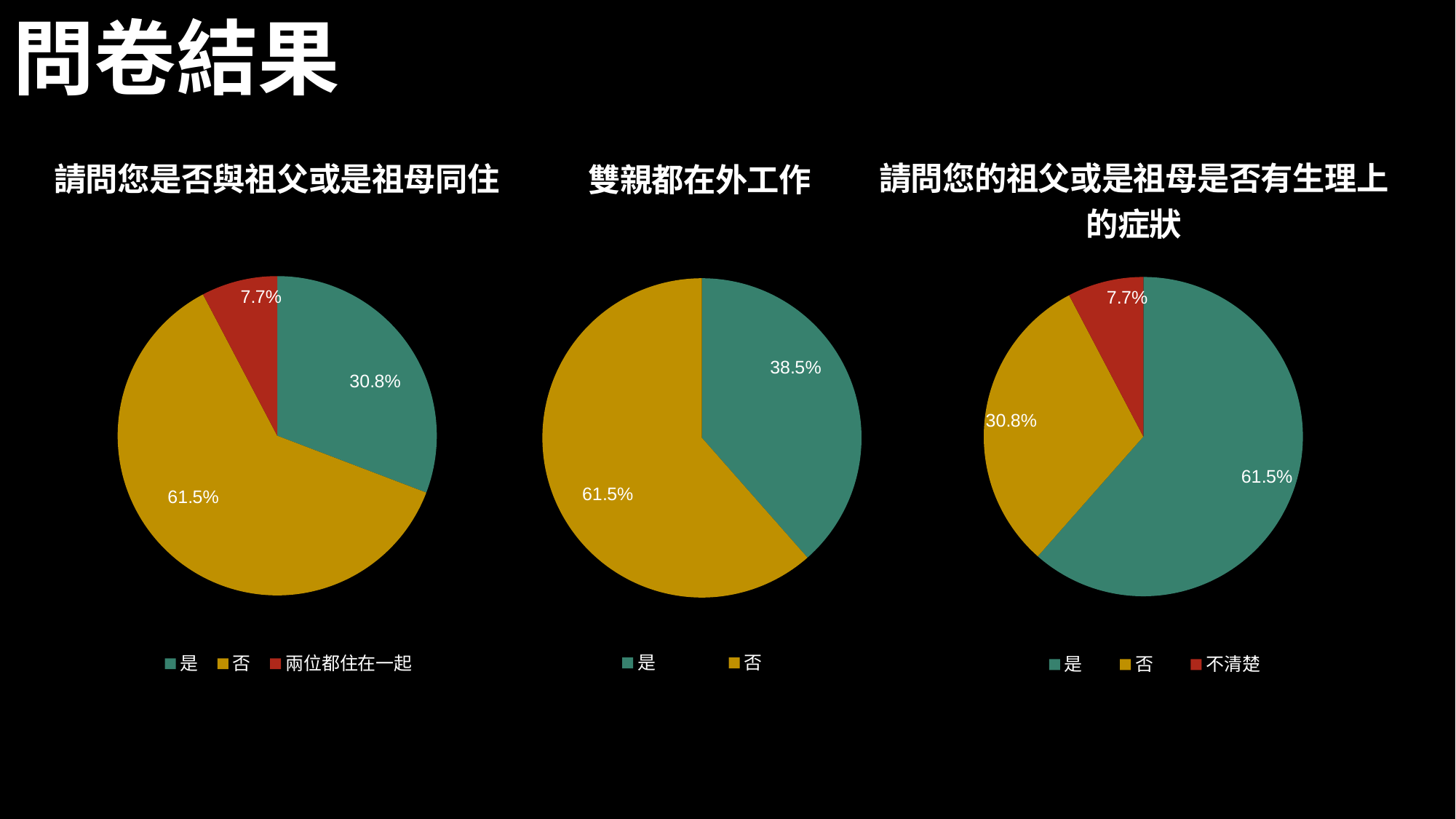

問卷結果

### Chart: 請問您是否與祖父或是祖母同住

| Category | 請問您是否與祖父或是祖母同住 |
|---|---|
| 是 | 0.308 |
| 否 | 0.615 |
| 兩位都住在一起 | 0.077 |

### Chart: 請問您的祖父或是祖母是否有生理上的症狀

| Category | 請問您是否與祖父或是祖母同住 |
|---|---|
| 是 | 0.615 |
| 否 | 0.308 |
| 不清楚 | 0.077 |

### Chart: 雙親都在外工作

| Category | 請問您是否與祖父或是祖母同住 |
|---|---|
| 是 | 0.385 |
| 否 | 0.615 |